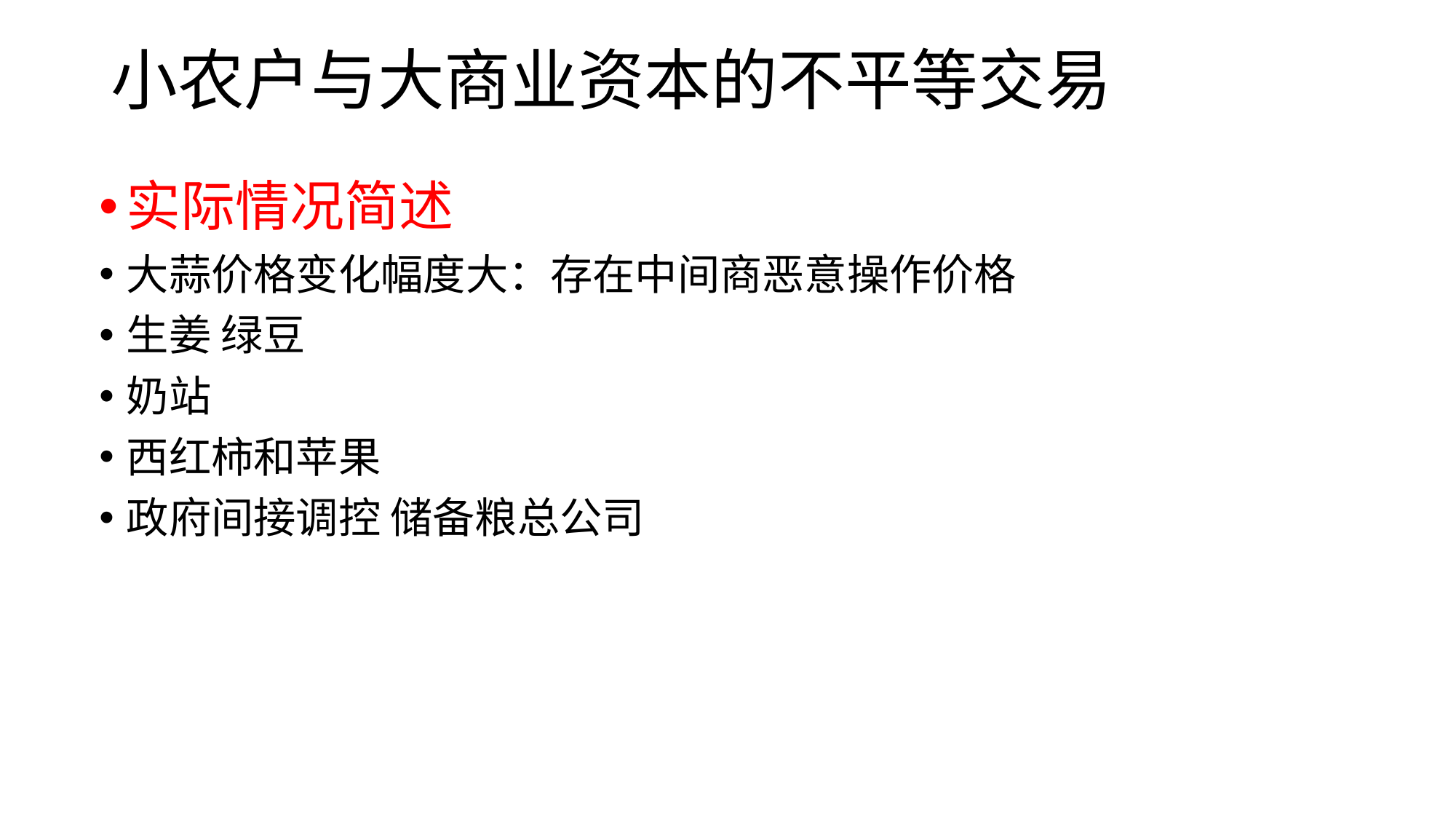

# 小农户与大商业资本的不平等交易
实际情况简述
大蒜价格变化幅度大：存在中间商恶意操作价格
生姜 绿豆
奶站
西红柿和苹果
政府间接调控 储备粮总公司